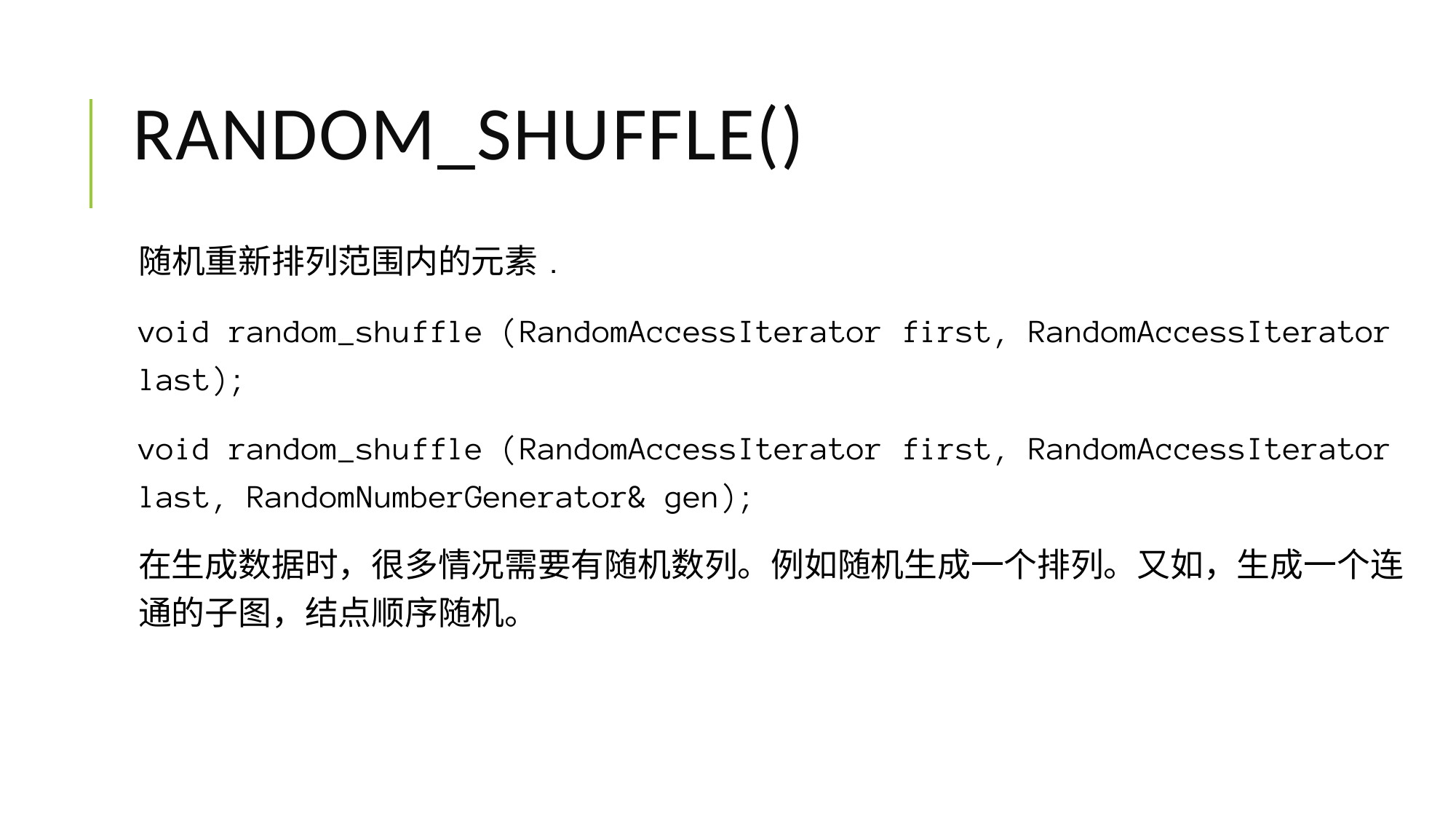

# random_shuffle()
随机重新排列范围内的元素.
void random_shuffle (RandomAccessIterator first, RandomAccessIterator last);
void random_shuffle (RandomAccessIterator first, RandomAccessIterator last, RandomNumberGenerator& gen);
在生成数据时，很多情况需要有随机数列。例如随机生成一个排列。又如，生成一个连通的子图，结点顺序随机。